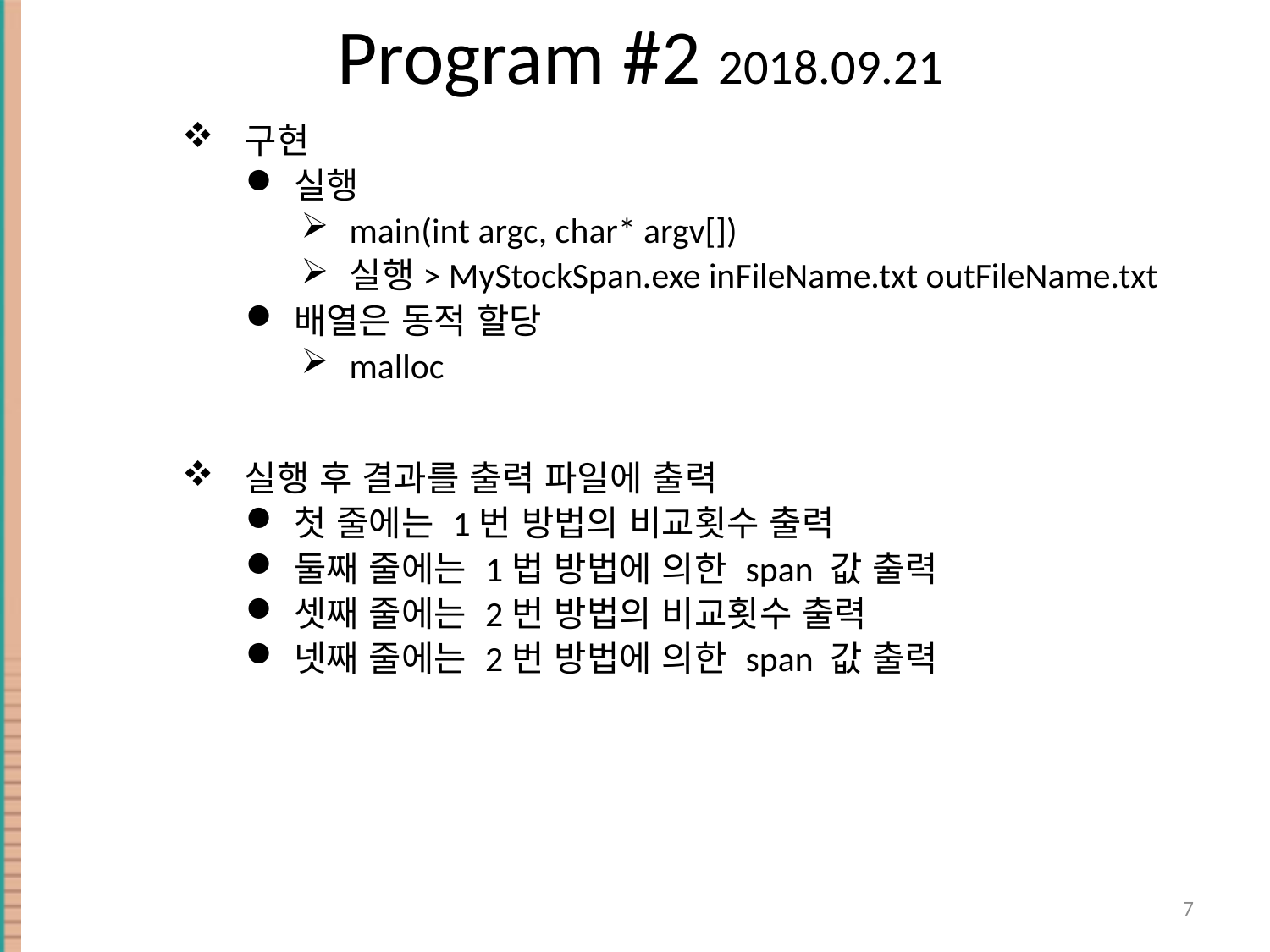

# Program #2 2018.09.21
구현
실행
main(int argc, char* argv[])
실행> MyStockSpan.exe inFileName.txt outFileName.txt
배열은 동적 할당
malloc

실행 후 결과를 출력 파일에 출력
첫 줄에는 1번 방법의 비교횟수 출력
둘째 줄에는 1법 방법에 의한 span 값 출력
셋째 줄에는 2번 방법의 비교횟수 출력
넷째 줄에는 2번 방법에 의한 span 값 출력
7